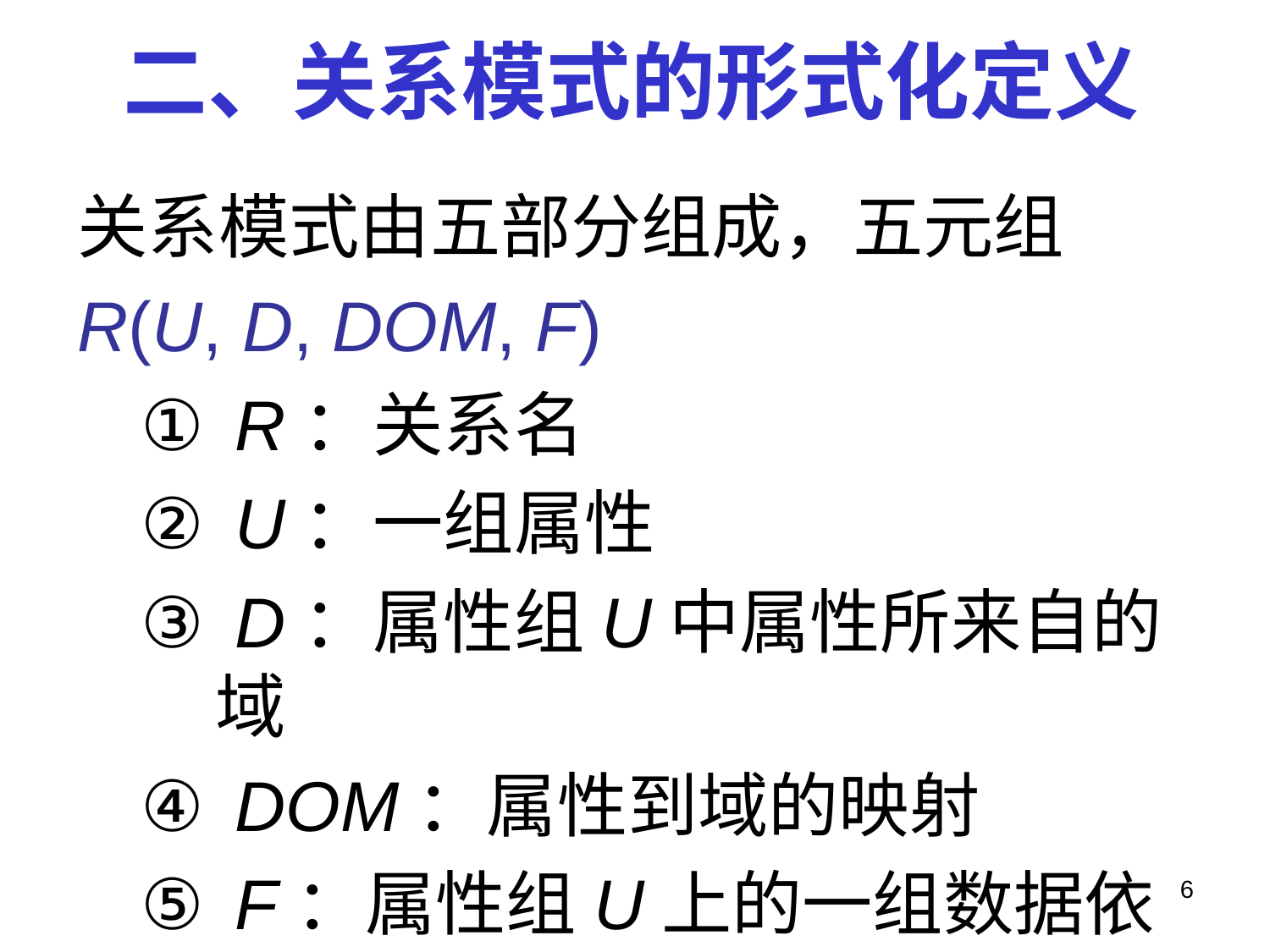

# 二、关系模式的形式化定义
关系模式由五部分组成，五元组
R(U, D, DOM, F)
 R：关系名
 U：一组属性
 D：属性组U中属性所来自的域
 DOM：属性到域的映射
 F：属性组U上的一组数据依赖
6